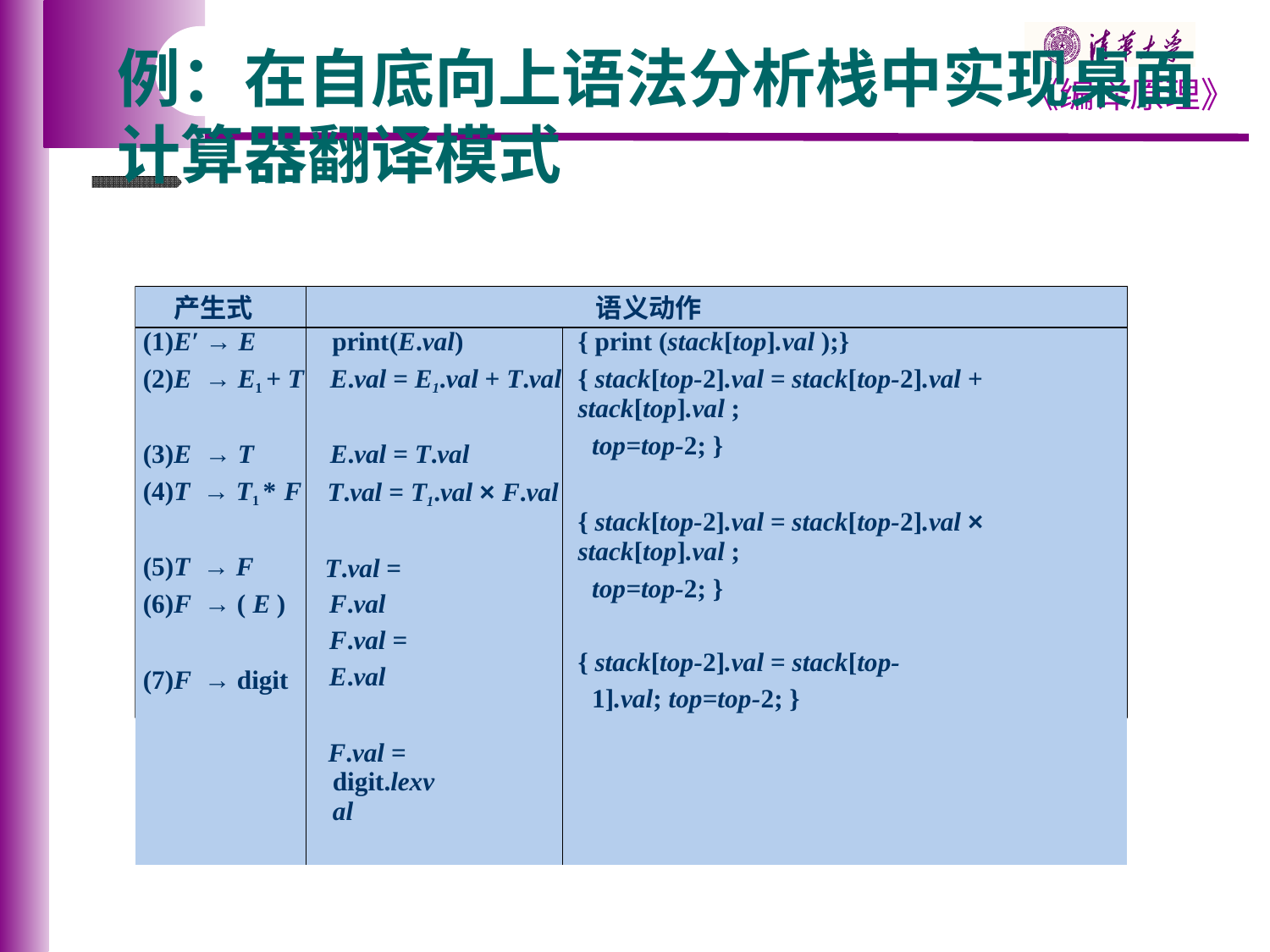

# 例：在自底向上语法分析栈中实现桌面计算器翻译模式

| 产生式 | 语义动作 |  |
| --- | --- | --- |
| (1)E′ → E (2)E → E1 + T (3)E → T (4)T → T1 \* F (5)T → F (6)F → ( E ) (7)F → digit | print(E.val) E.val = E1.val + T.val E.val = T.val T.val = T1.val × F.val T.val = F.val F.val = E.val F.val = digit.lexval | { print (stack[top].val );} { stack[top-2].val = stack[top-2].val + stack[top].val ; top=top-2; } { stack[top-2].val = stack[top-2].val × stack[top].val ; top=top-2; } { stack[top-2].val = stack[top-1].val; top=top-2; } |